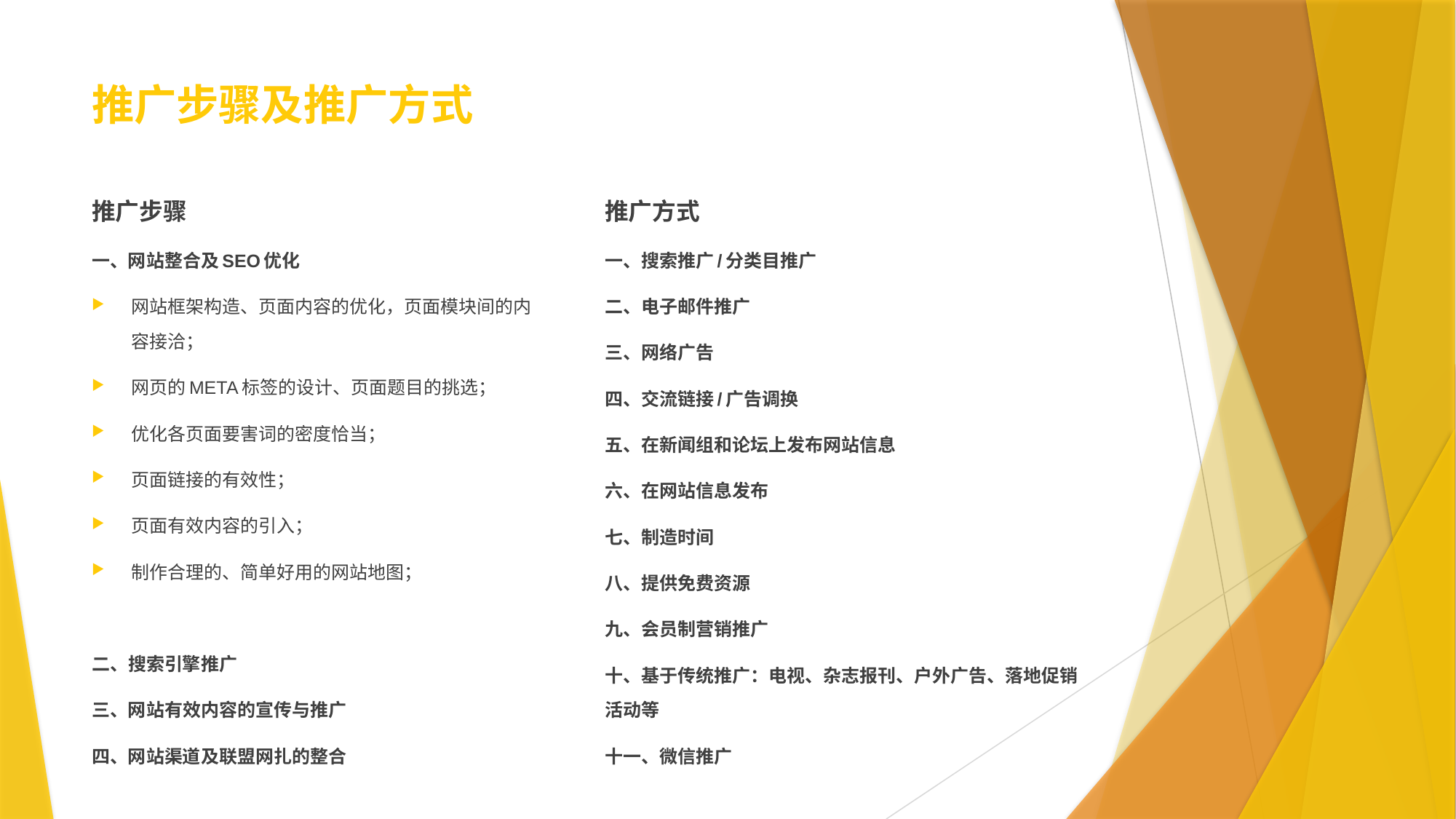

# 推广步骤及推广方式
推广方式
一、搜索推广/分类目推广
二、电子邮件推广
三、网络广告
四、交流链接/广告调换
五、在新闻组和论坛上发布网站信息
六、在网站信息发布
七、制造时间
八、提供免费资源
九、会员制营销推广
十、基于传统推广：电视、杂志报刊、户外广告、落地促销活动等
十一、微信推广
推广步骤
一、网站整合及SEO优化
网站框架构造、页面内容的优化，页面模块间的内容接洽；
网页的META标签的设计、页面题目的挑选；
优化各页面要害词的密度恰当；
页面链接的有效性；
页面有效内容的引入；
制作合理的、简单好用的网站地图；

二、搜索引擎推广
三、网站有效内容的宣传与推广
四、网站渠道及联盟网扎的整合